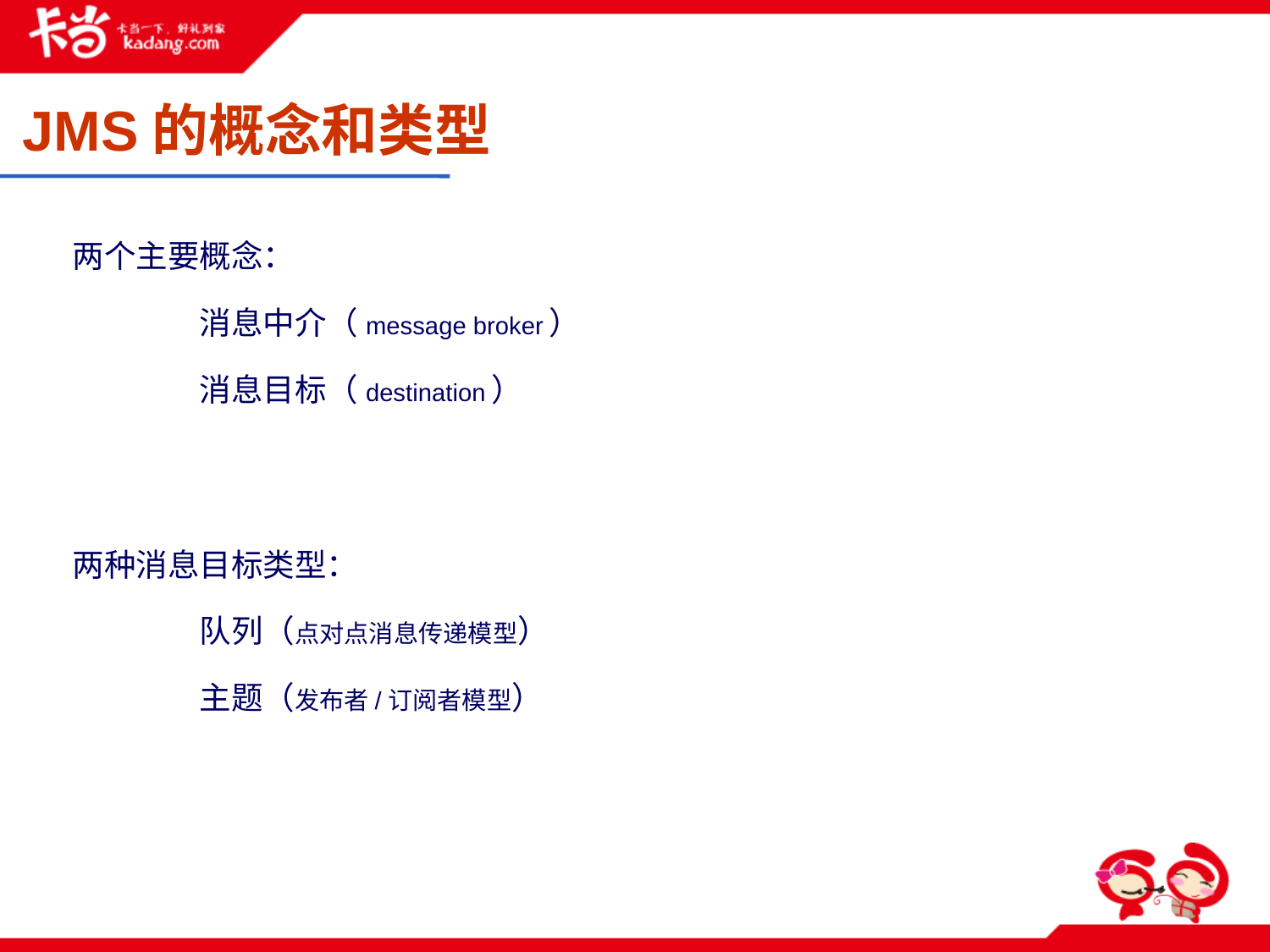

# JMS的概念和类型
两个主要概念：
	消息中介（message broker）
	消息目标（destination）
两种消息目标类型：
	队列（点对点消息传递模型）
	主题（发布者/订阅者模型）